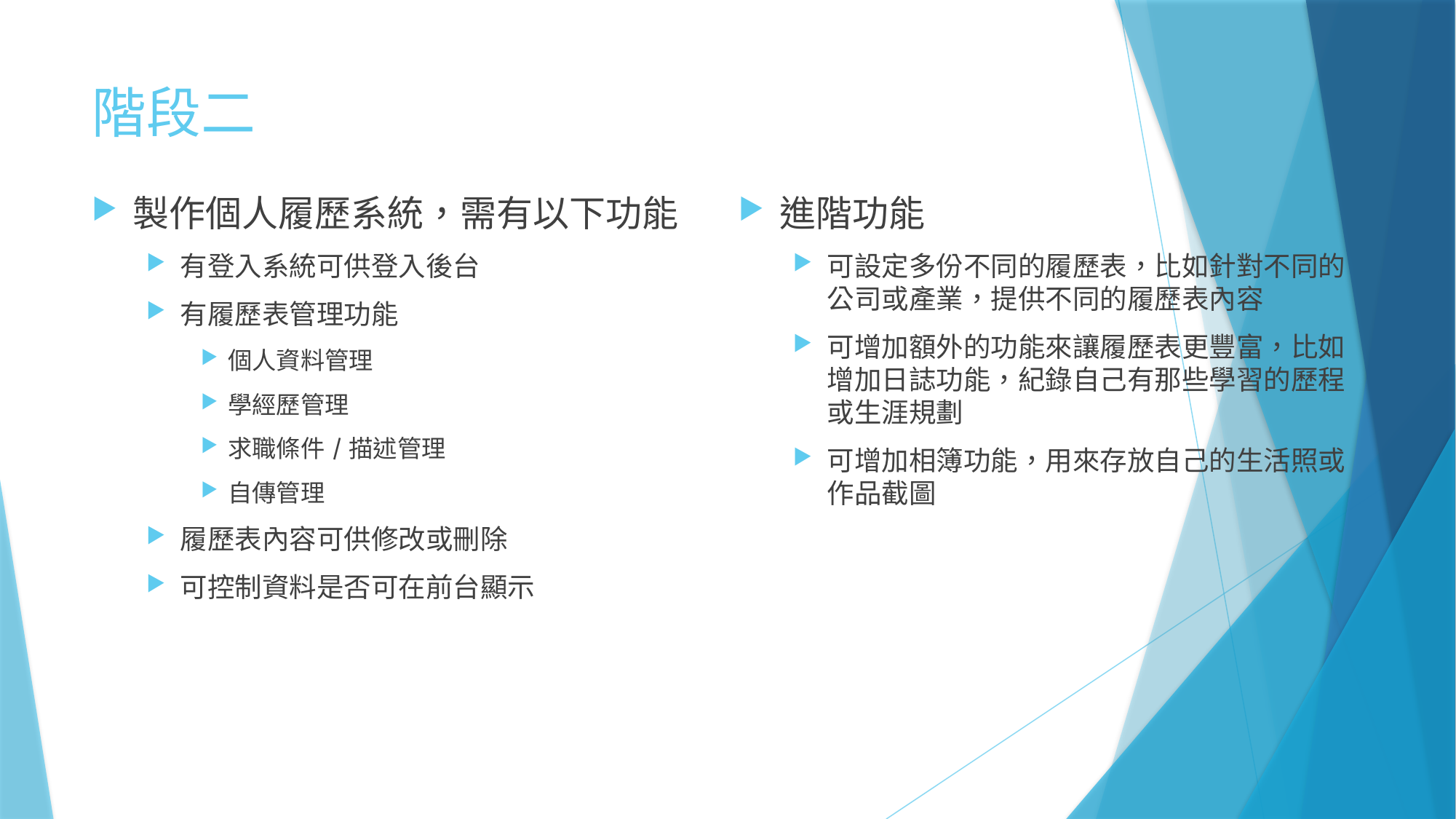

# 階段二
製作個人履歷系統，需有以下功能
有登入系統可供登入後台
有履歷表管理功能
個人資料管理
學經歷管理
求職條件/描述管理
自傳管理
履歷表內容可供修改或刪除
可控制資料是否可在前台顯示
進階功能
可設定多份不同的履歷表，比如針對不同的公司或產業，提供不同的履歷表內容
可增加額外的功能來讓履歷表更豐富，比如增加日誌功能，紀錄自己有那些學習的歷程或生涯規劃
可增加相簿功能，用來存放自己的生活照或作品截圖